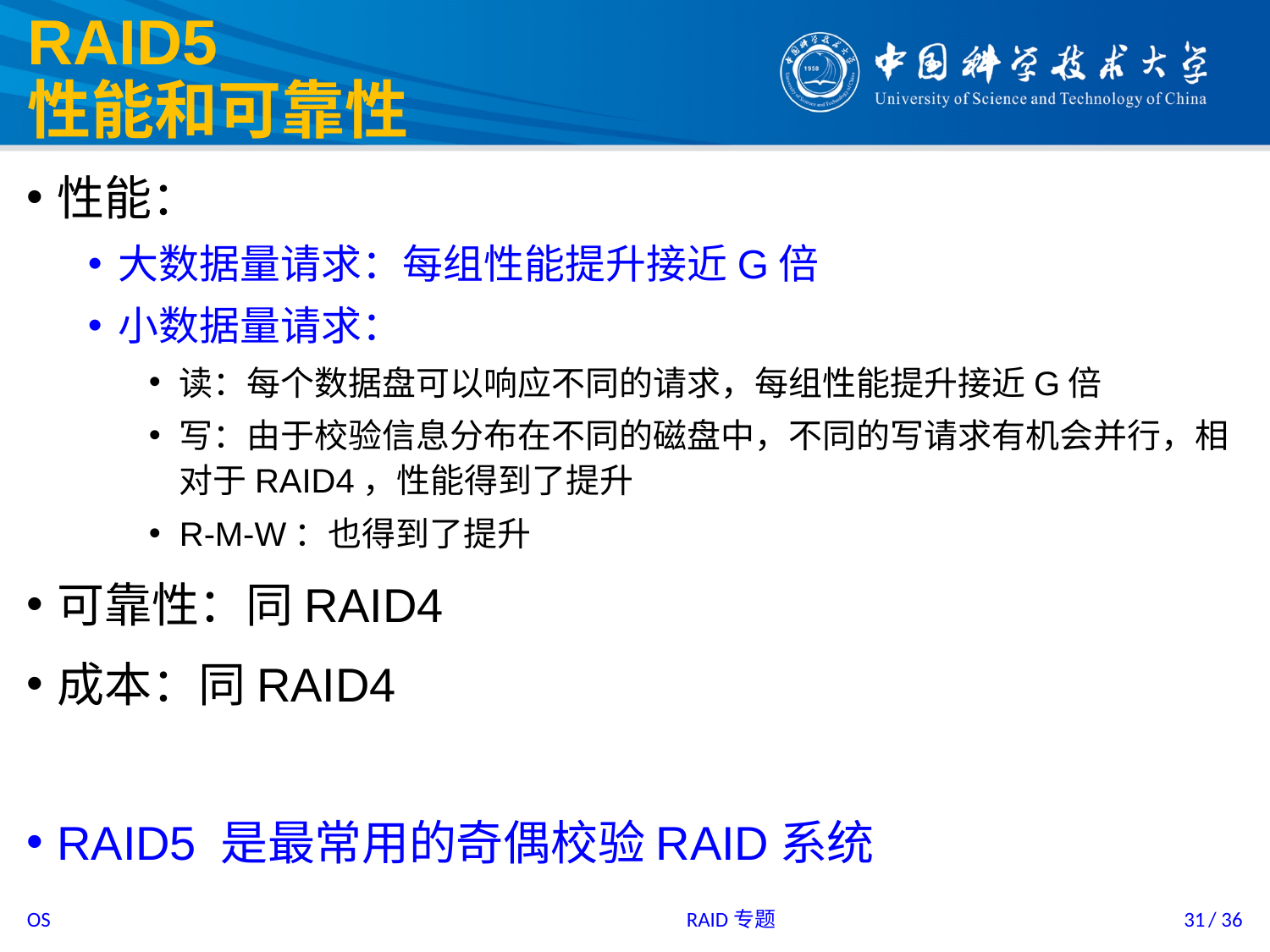

# RAID5 性能和可靠性
性能：
大数据量请求：每组性能提升接近G倍
小数据量请求：
读：每个数据盘可以响应不同的请求，每组性能提升接近G倍
写：由于校验信息分布在不同的磁盘中，不同的写请求有机会并行，相对于RAID4，性能得到了提升
R-M-W：也得到了提升
可靠性：同RAID4
成本：同RAID4

RAID5 是最常用的奇偶校验RAID系统

RAID专题
31